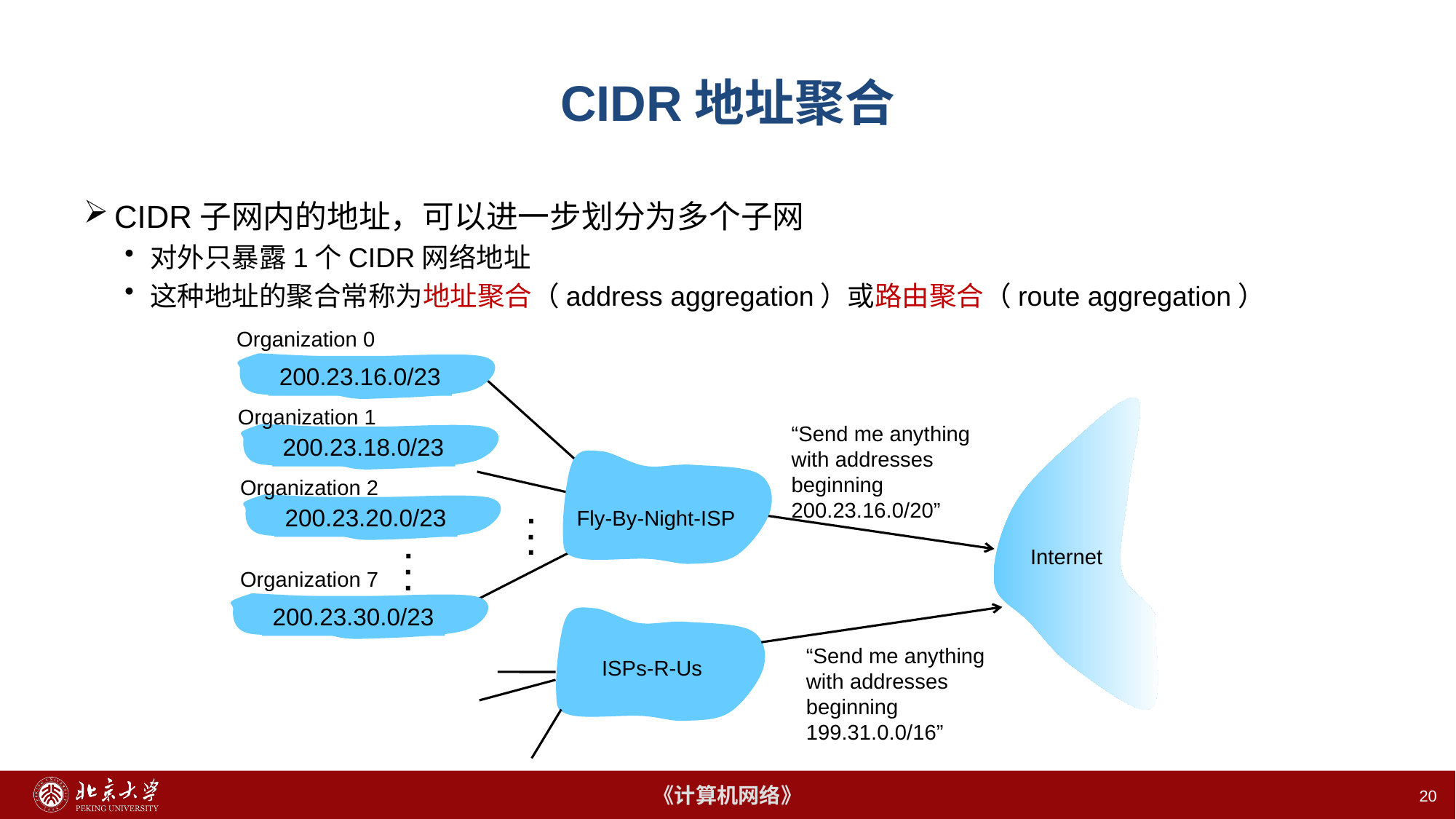

# CIDR地址聚合
CIDR子网内的地址，可以进一步划分为多个子网
对外只暴露1个CIDR网络地址
这种地址的聚合常称为地址聚合（address aggregation）或路由聚合（route aggregation）

Organization 0

200.23.16.0/23

Organization 1
“Send me anything
with addresses
beginning
200.23.16.0/20”

200.23.18.0/23

Organization 2

.
.
.

200.23.20.0/23
Fly-By-Night-ISP

.
.
.
Internet

Organization 7

200.23.30.0/23

“Send me anything
with addresses
beginning
199.31.0.0/16”
ISPs-R-Us

20